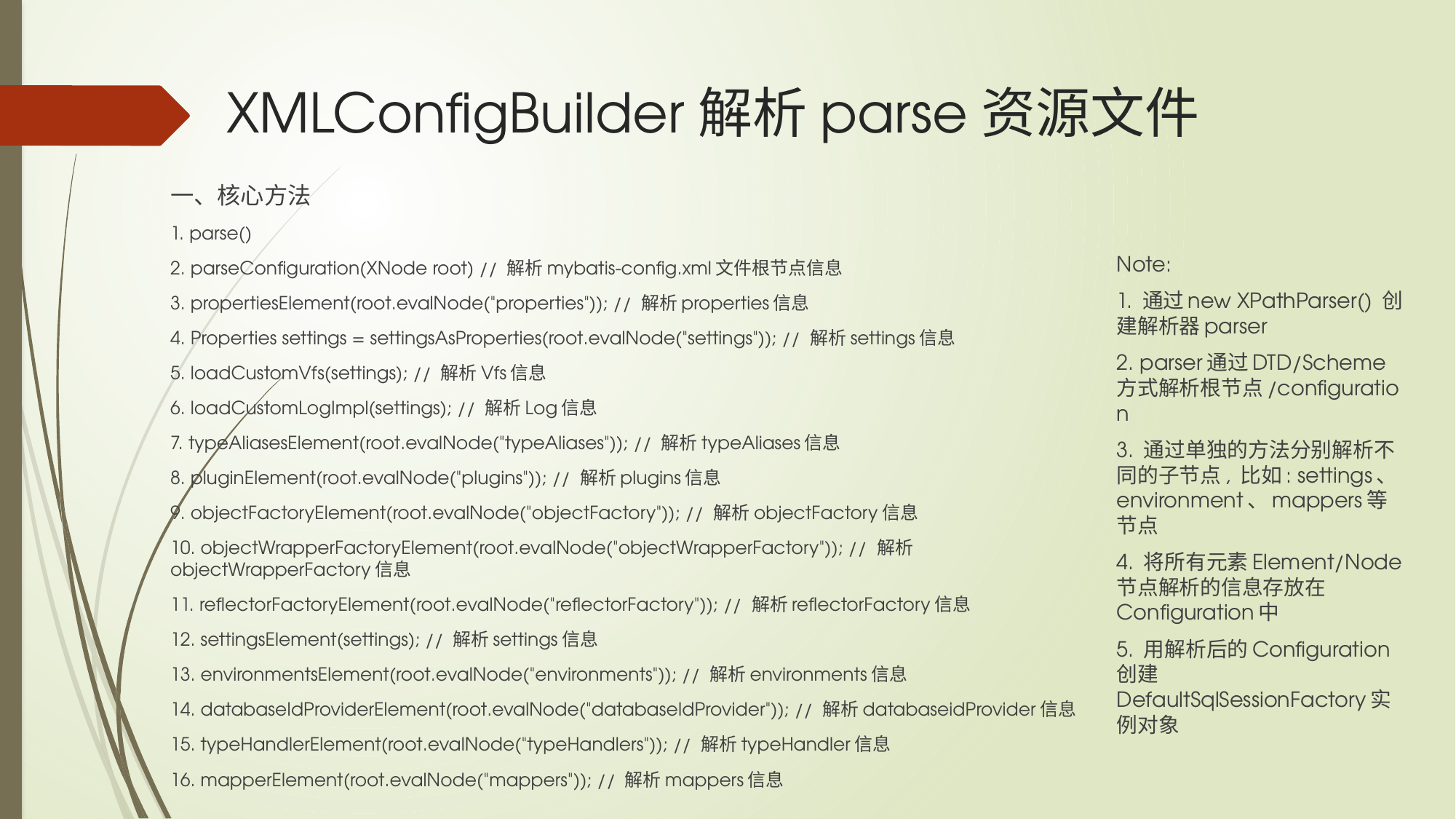

# XMLConfigBuilder解析parse资源文件
一、核心方法
1. parse()
2. parseConfiguration(XNode root) // 解析mybatis-config.xml文件根节点信息
3. propertiesElement(root.evalNode("properties")); // 解析properties信息
4. Properties settings = settingsAsProperties(root.evalNode("settings")); // 解析settings信息
5. loadCustomVfs(settings); // 解析Vfs信息
6. loadCustomLogImpl(settings); // 解析Log信息
7. typeAliasesElement(root.evalNode("typeAliases")); // 解析typeAliases信息
8. pluginElement(root.evalNode("plugins")); // 解析plugins信息
9. objectFactoryElement(root.evalNode("objectFactory")); // 解析objectFactory信息
10. objectWrapperFactoryElement(root.evalNode("objectWrapperFactory")); // 解析objectWrapperFactory信息
11. reflectorFactoryElement(root.evalNode("reflectorFactory")); // 解析reflectorFactory信息
12. settingsElement(settings); // 解析settings信息
13. environmentsElement(root.evalNode("environments")); // 解析environments信息
14. databaseIdProviderElement(root.evalNode("databaseIdProvider")); // 解析databaseidProvider信息
15. typeHandlerElement(root.evalNode("typeHandlers")); // 解析typeHandler信息
16. mapperElement(root.evalNode("mappers")); // 解析mappers信息

Note:
1. 通过new XPathParser() 创建解析器parser
2. parser通过DTD/Scheme方式解析根节点/configuration
3. 通过单独的方法分别解析不同的子节点, 比如: settings、environment、mappers等节点
4. 将所有元素Element/Node节点解析的信息存放在Configuration中
5. 用解析后的Configuration创建DefaultSqlSessionFactory实例对象